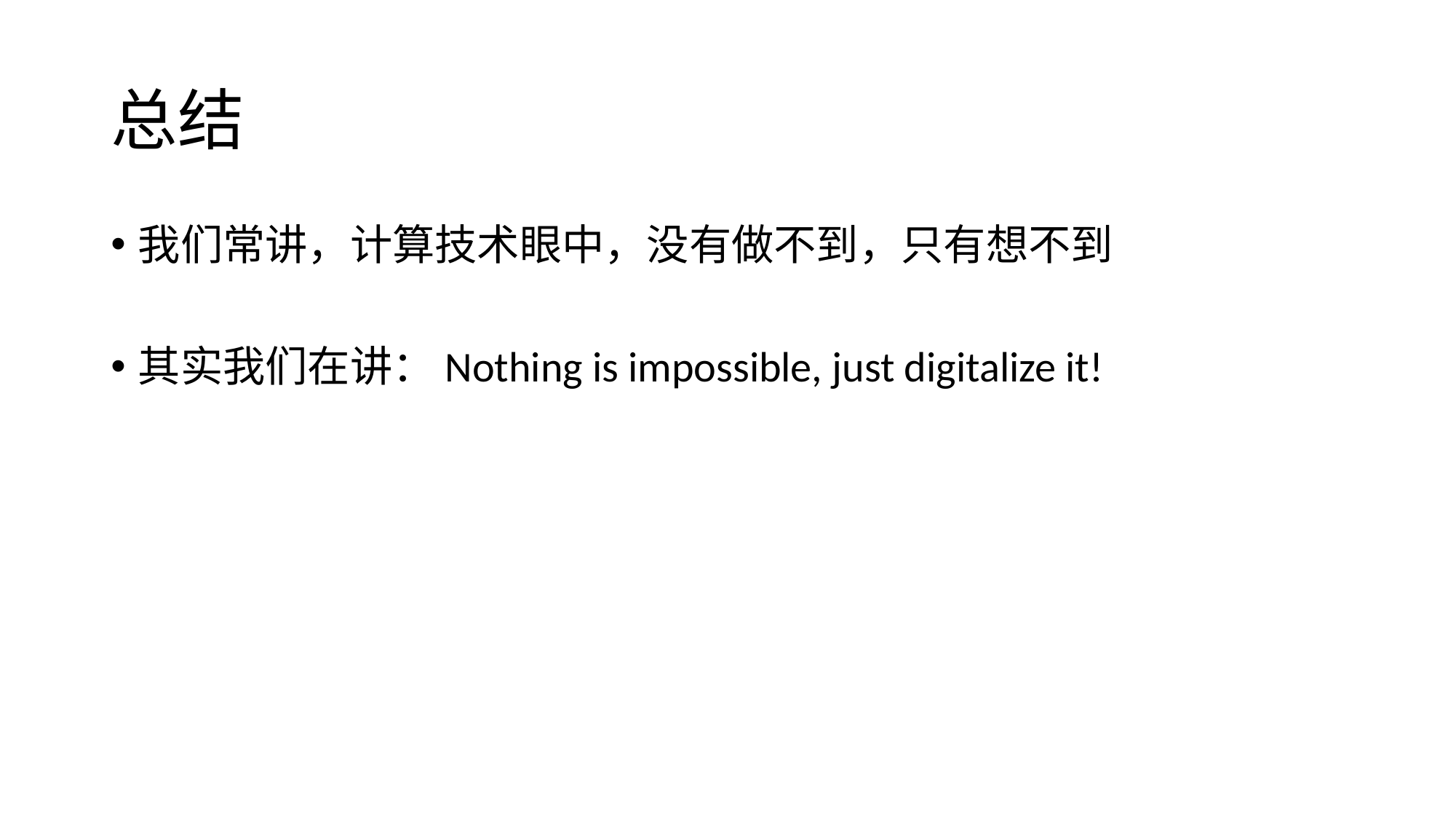

# 总结
我们常讲，计算技术眼中，没有做不到，只有想不到

其实我们在讲：Nothing is impossible, just digitalize it!